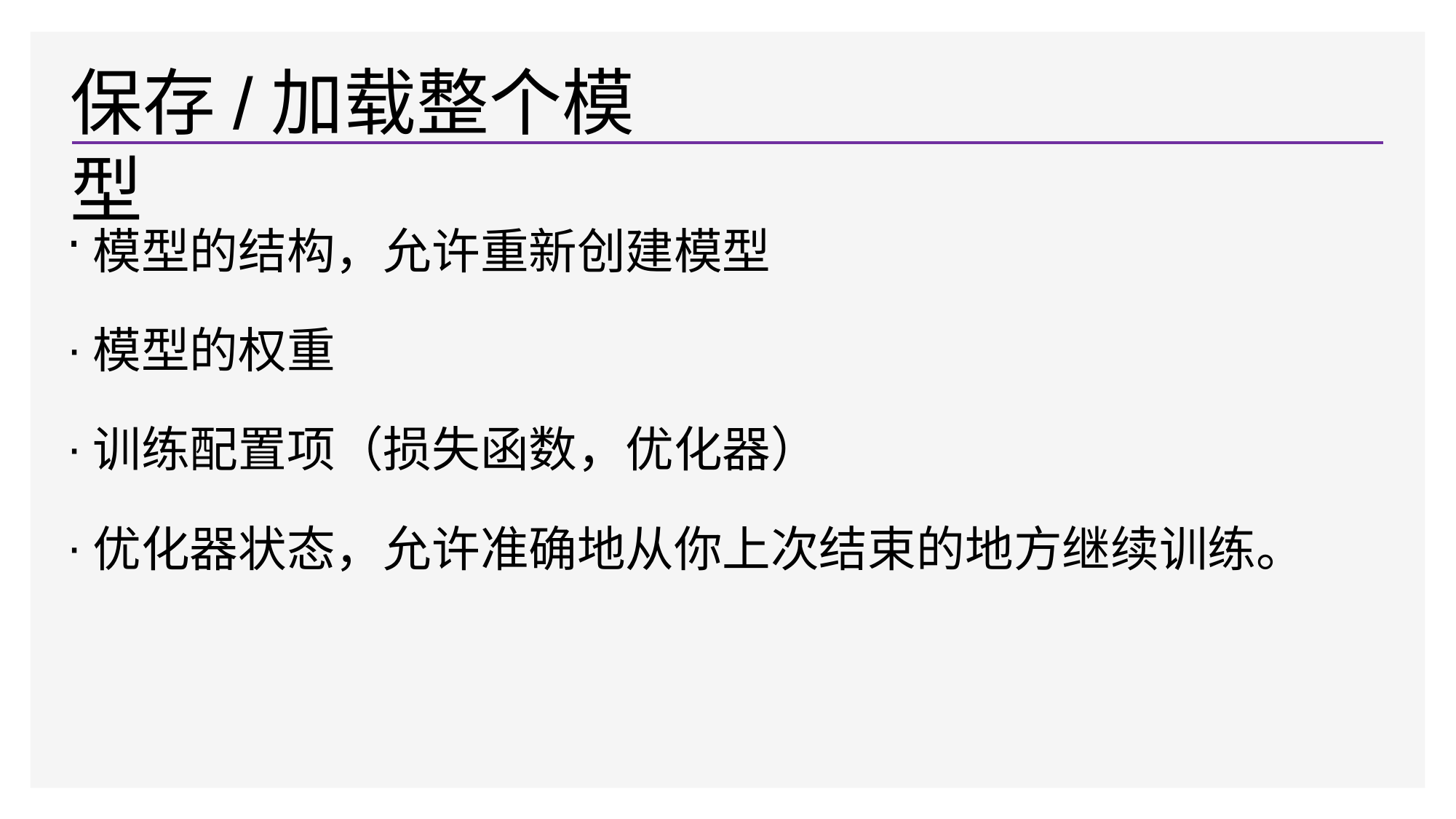

# 保存/加载整个模型
模型的结构，允许重新创建模型

模型的权重

训练配置项（损失函数，优化器）

优化器状态，允许准确地从你上次结束的地方继续训练。